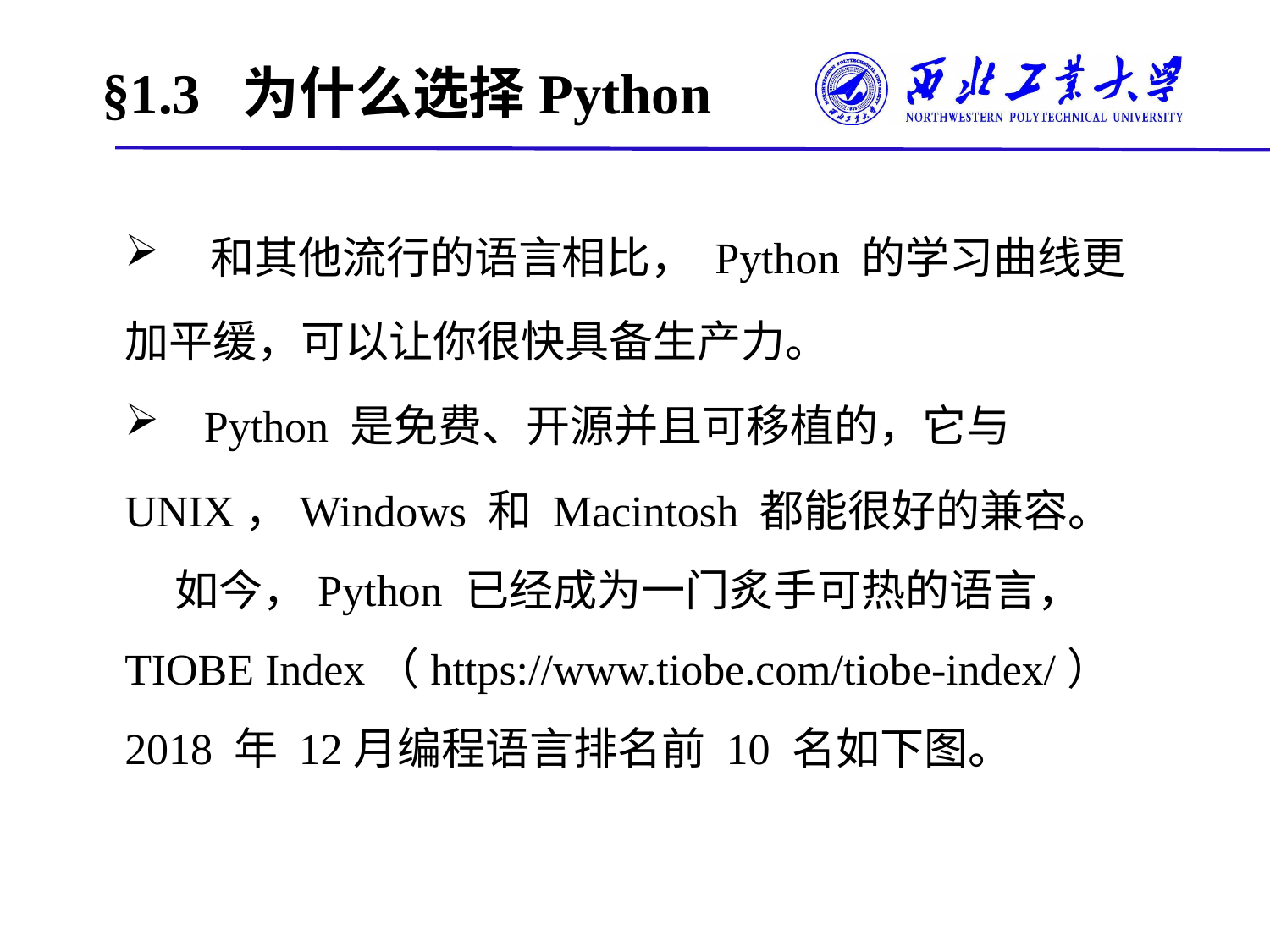

# §1.3  为什么选择Python
    和其他流行的语言相比， Python 的学习曲线更加平缓，可以让你很快具备生产力。
    Python 是免费、开源并且可移植的，它与 UNIX，Windows 和 Macintosh 都能很好的兼容。
    如今，Python 已经成为一门炙手可热的语言， TIOBE Index（https://www.tiobe.com/tiobe-index/） 2018 年 12月编程语言排名前 10 名如下图。